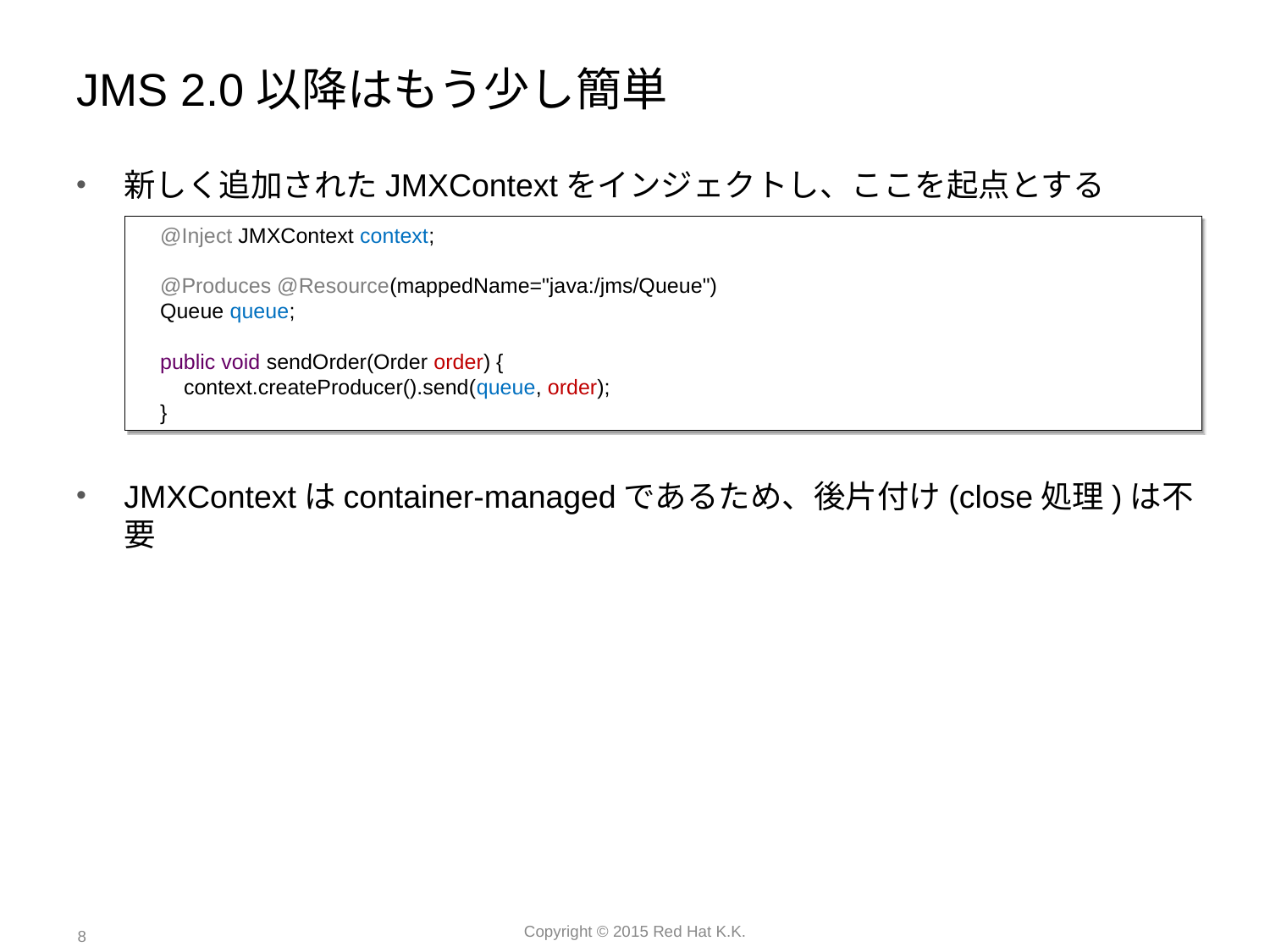

# JMS 2.0以降はもう少し簡単
新しく追加されたJMXContextをインジェクトし、ここを起点とする

JMXContextはcontainer-managedであるため、後片付け(close処理)は不要
    @Inject JMXContext context;

    @Produces @Resource(mappedName="java:/jms/Queue")
    Queue queue;

    public void sendOrder(Order order) {
        context.createProducer().send(queue, order);
    }
8
Copyright © 2015 Red Hat K.K.